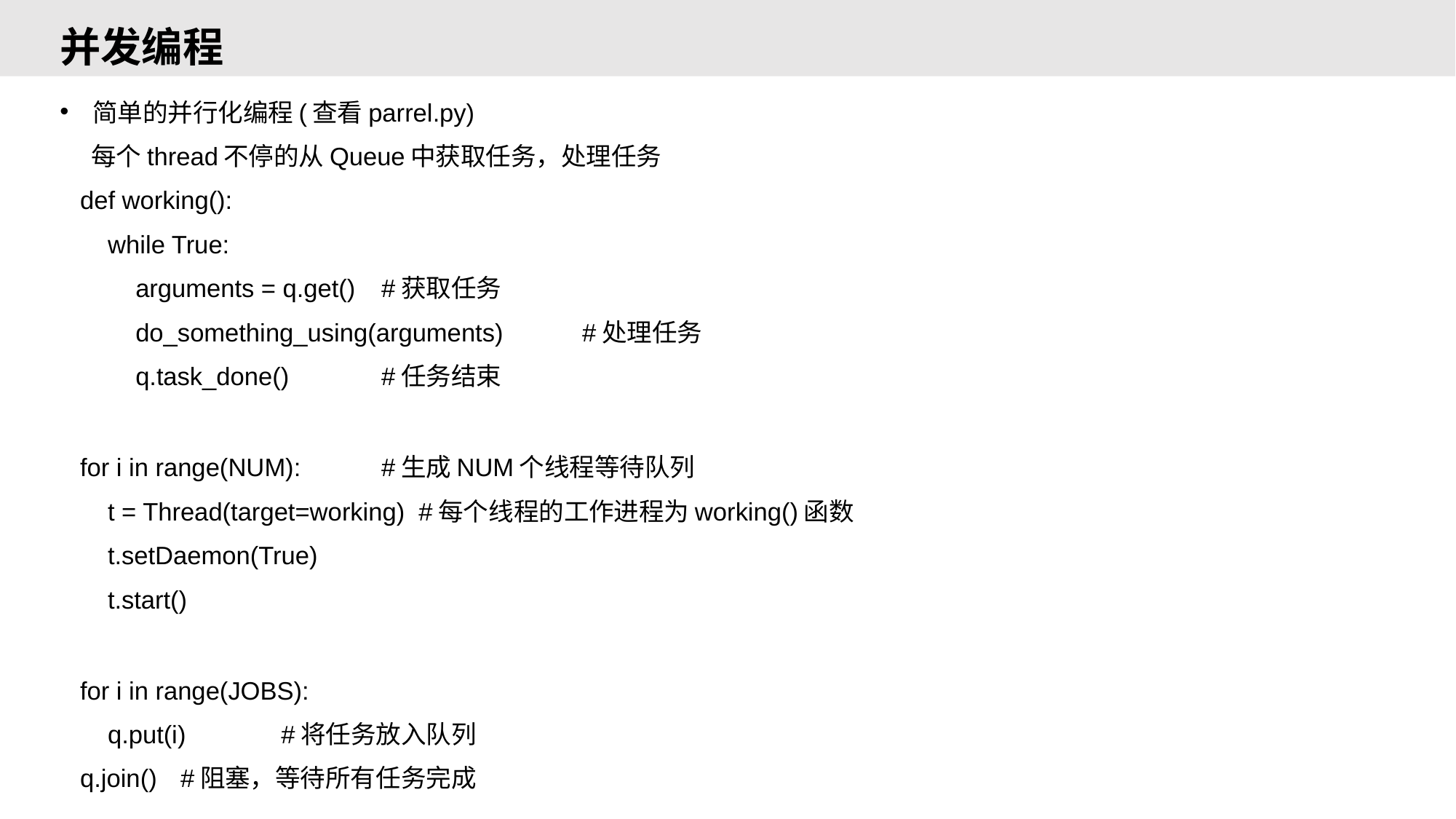

# 并发编程
简单的并行化编程(查看parrel.py)
 每个thread不停的从Queue中获取任务，处理任务
def working():
    while True:
        arguments = q.get()		#获取任务
        do_something_using(arguments)	#处理任务
        q.task_done()			#任务结束

for i in range(NUM):		#生成NUM个线程等待队列
    t = Thread(target=working)  #每个线程的工作进程为working()函数
    t.setDaemon(True)
    t.start()

for i in range(JOBS):
    q.put(i)			#将任务放入队列
q.join()			#阻塞，等待所有任务完成

37